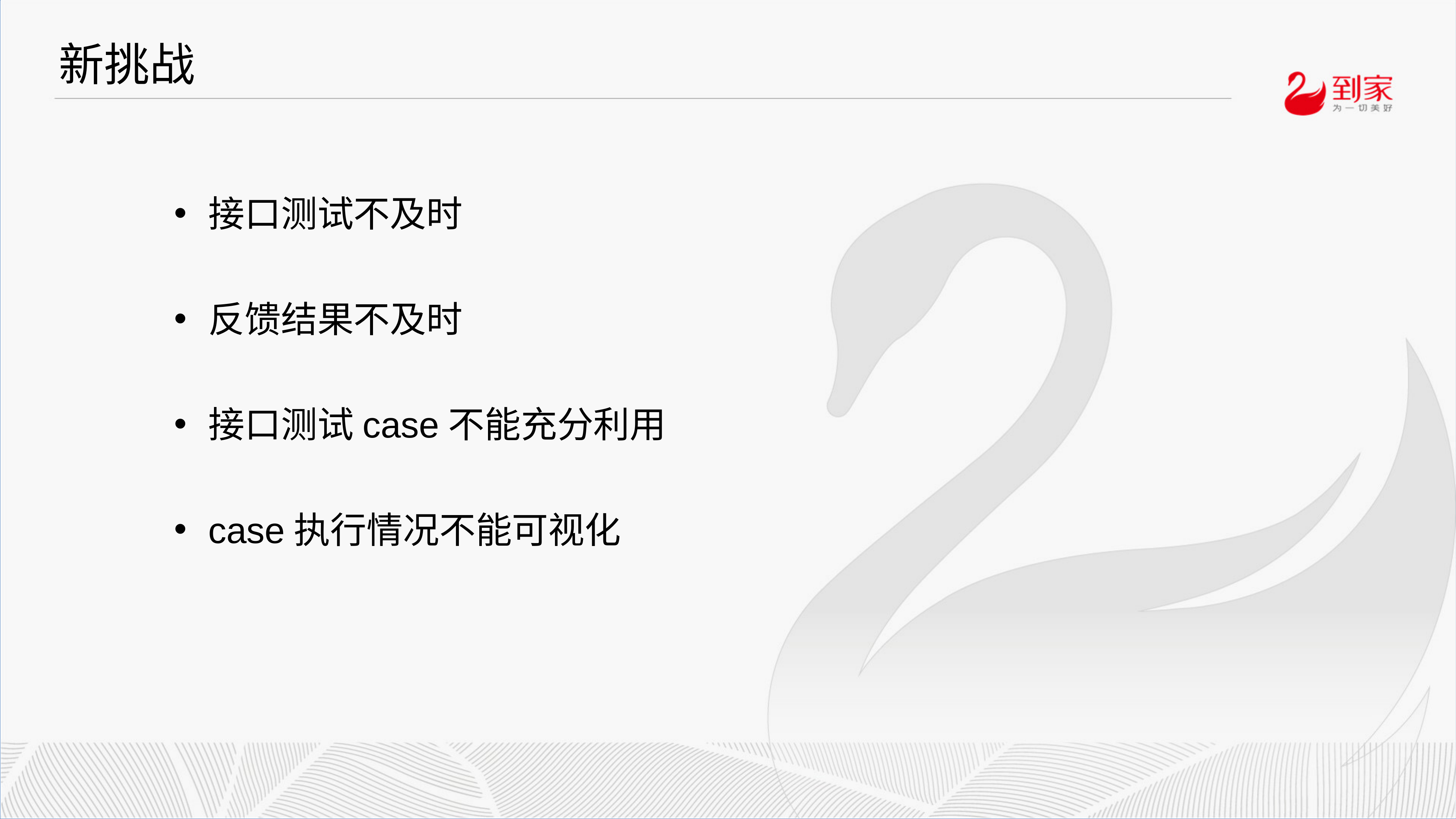

# 新挑战

接口测试不及时

反馈结果不及时

接口测试case不能充分利用

case执行情况不能可视化